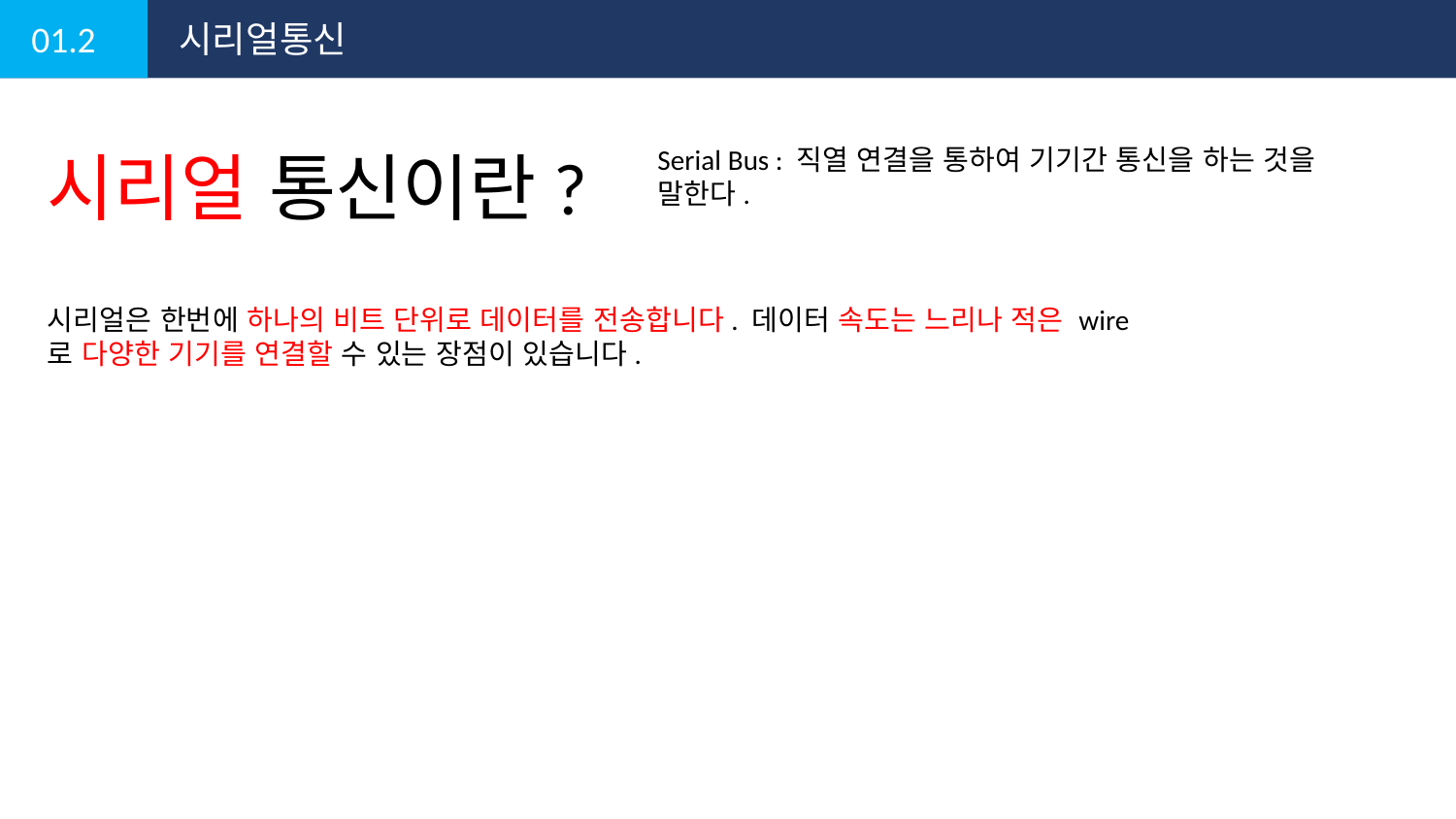

01.2
시리얼통신
시리얼 통신이란?
Serial Bus : 직열 연결을 통하여 기기간 통신을 하는 것을 말한다.
시리얼은 한번에 하나의 비트 단위로 데이터를 전송합니다. 데이터 속도는 느리나 적은 wire로 다양한 기기를 연결할 수 있는 장점이 있습니다.